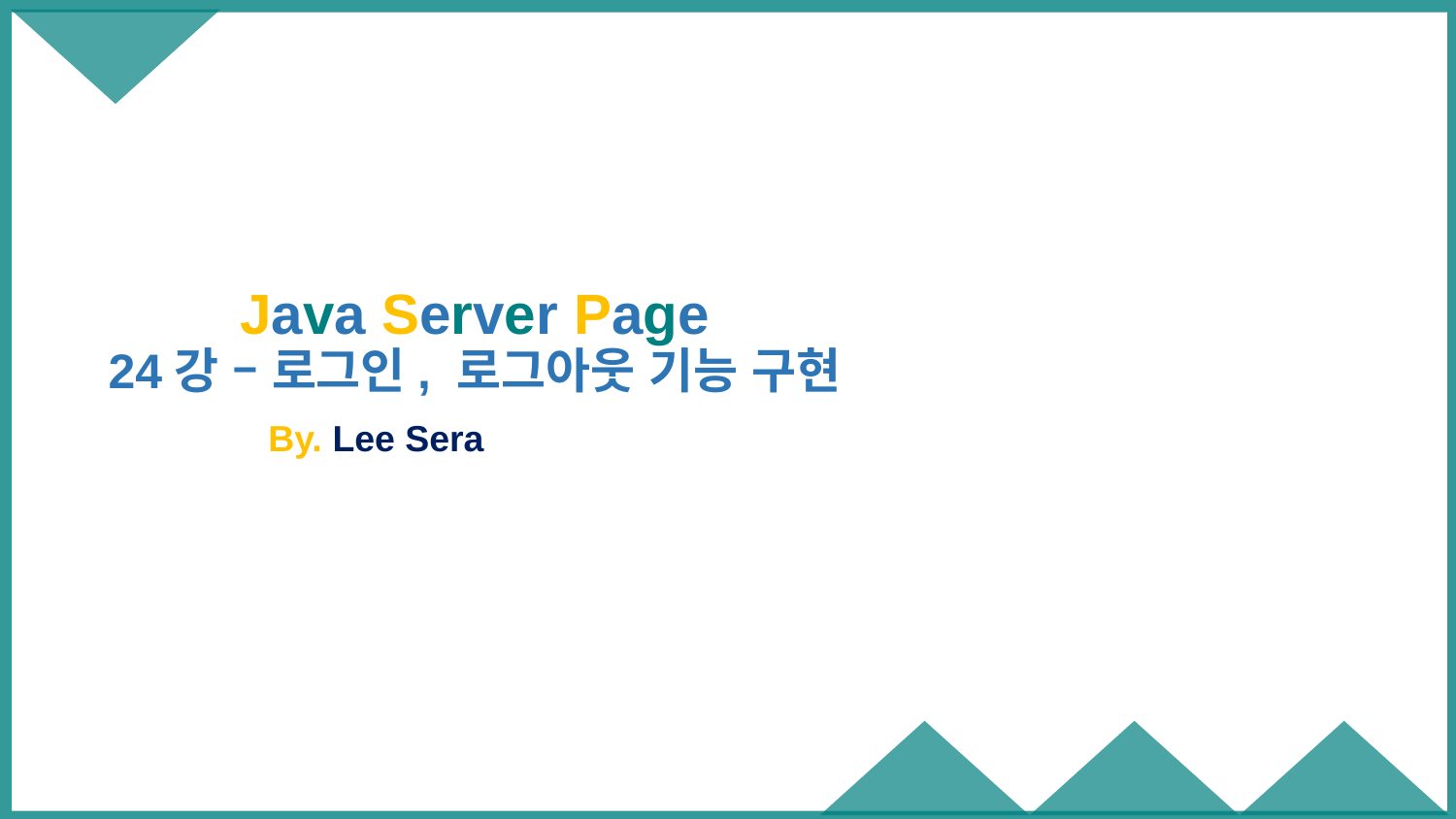

# Java Server Page 24강 – 로그인, 로그아웃 기능 구현
By. Lee Sera